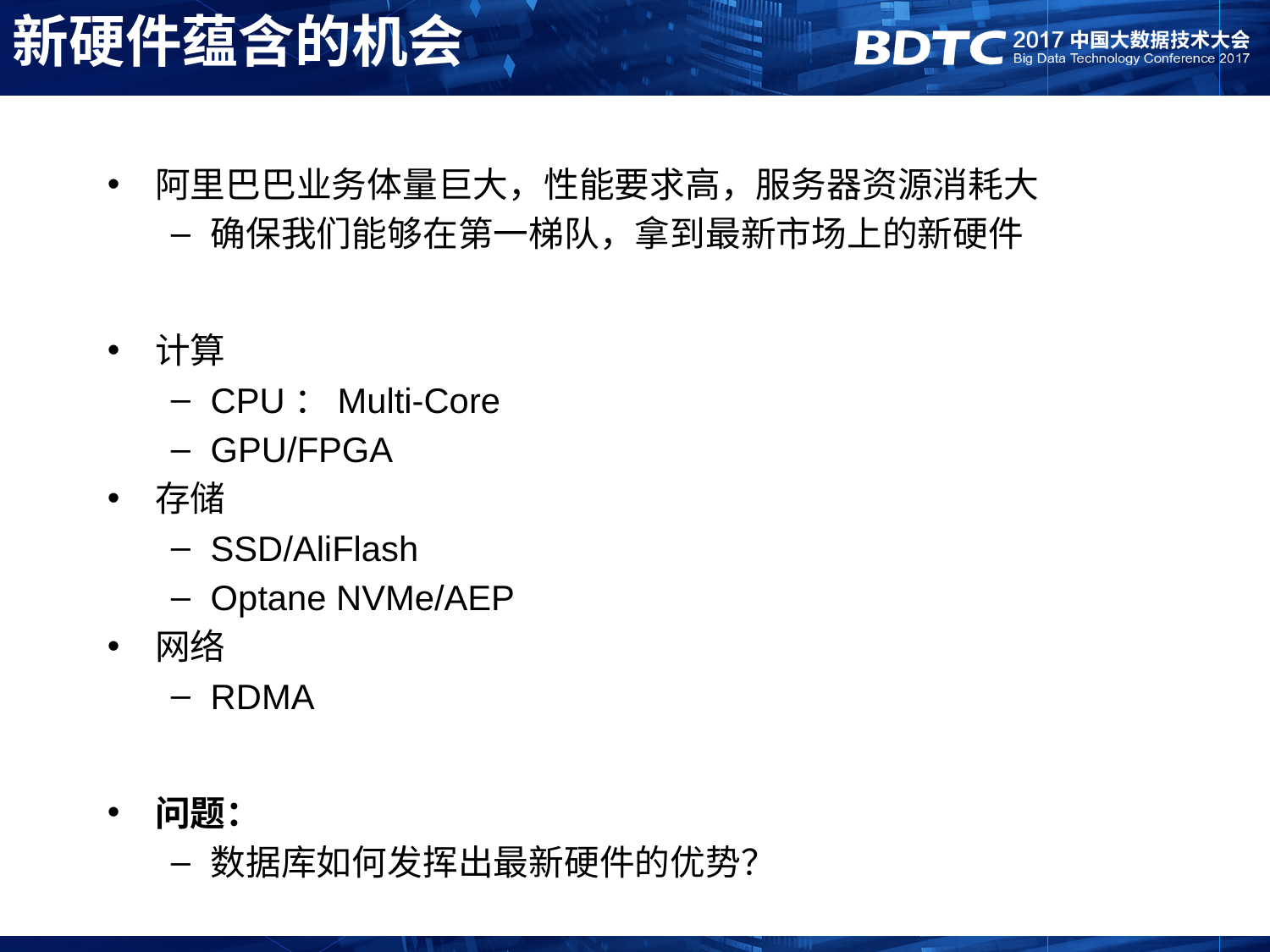

新硬件蕴含的机会
阿里巴巴业务体量巨大，性能要求高，服务器资源消耗大
确保我们能够在第一梯队，拿到最新市场上的新硬件

计算
CPU：Multi-Core
GPU/FPGA
存储
SSD/AliFlash
Optane NVMe/AEP
网络
RDMA

问题：
数据库如何发挥出最新硬件的优势？